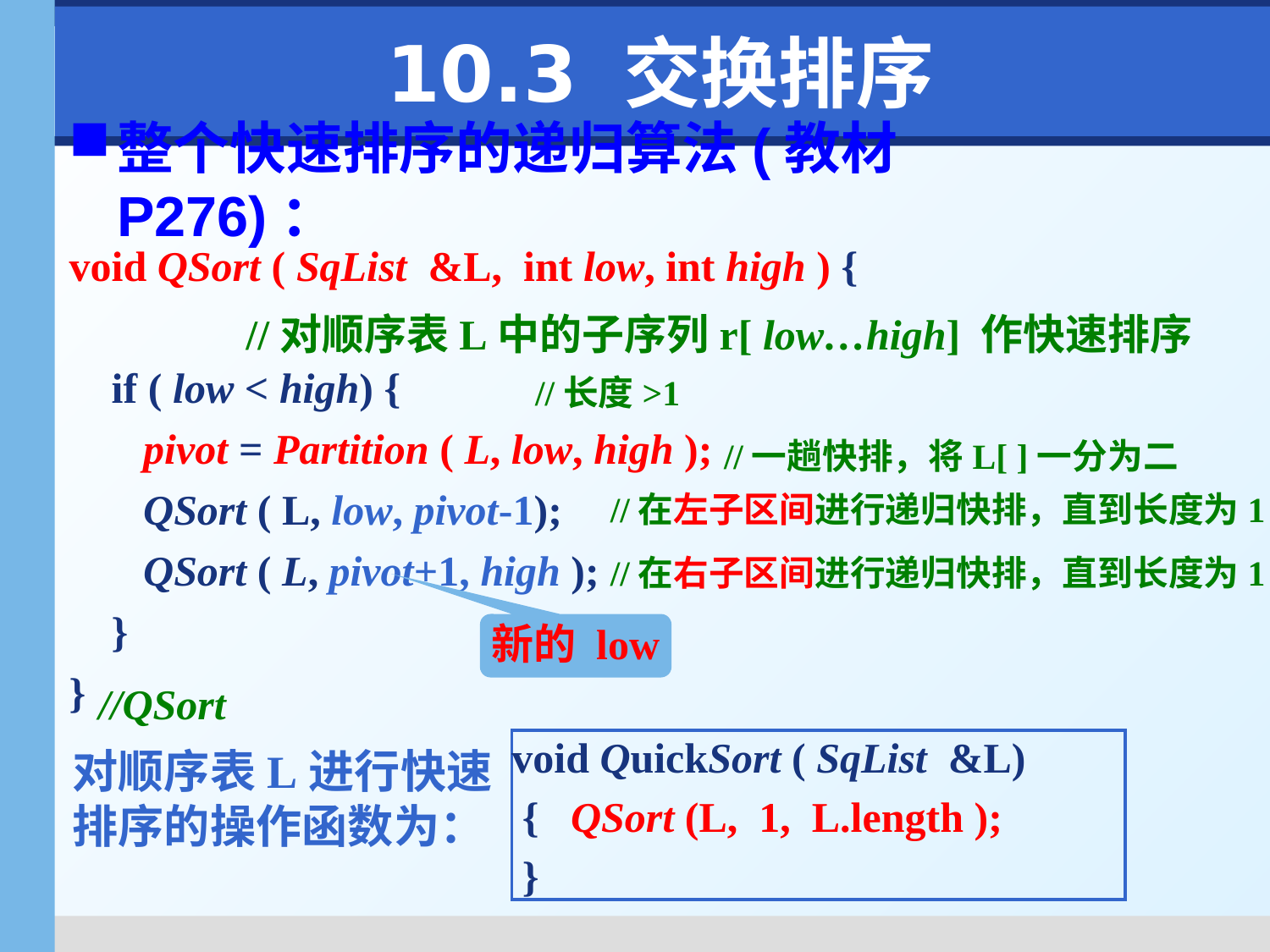

10.3 交换排序
# 整个快速排序的递归算法(教材P276)：
void QSort ( SqList  &L,  int low, int high ) {

    if ( low < high) {
       pivot = Partition ( L, low, high );
       QSort ( L, low, pivot-1);
       QSort ( L, pivot+1, high );
    }
}
//对顺序表L中的子序列r[ low…high] 作快速排序
//长度>1
//一趟快排，将L[ ]一分为二
//在左子区间进行递归快排，直到长度为1
//在右子区间进行递归快排，直到长度为1
新的 low
//QSort
void QuickSort ( SqList  &L)
 {   QSort (L,  1,  L.length );
 }
对顺序表L进行快速 排序的操作函数为：